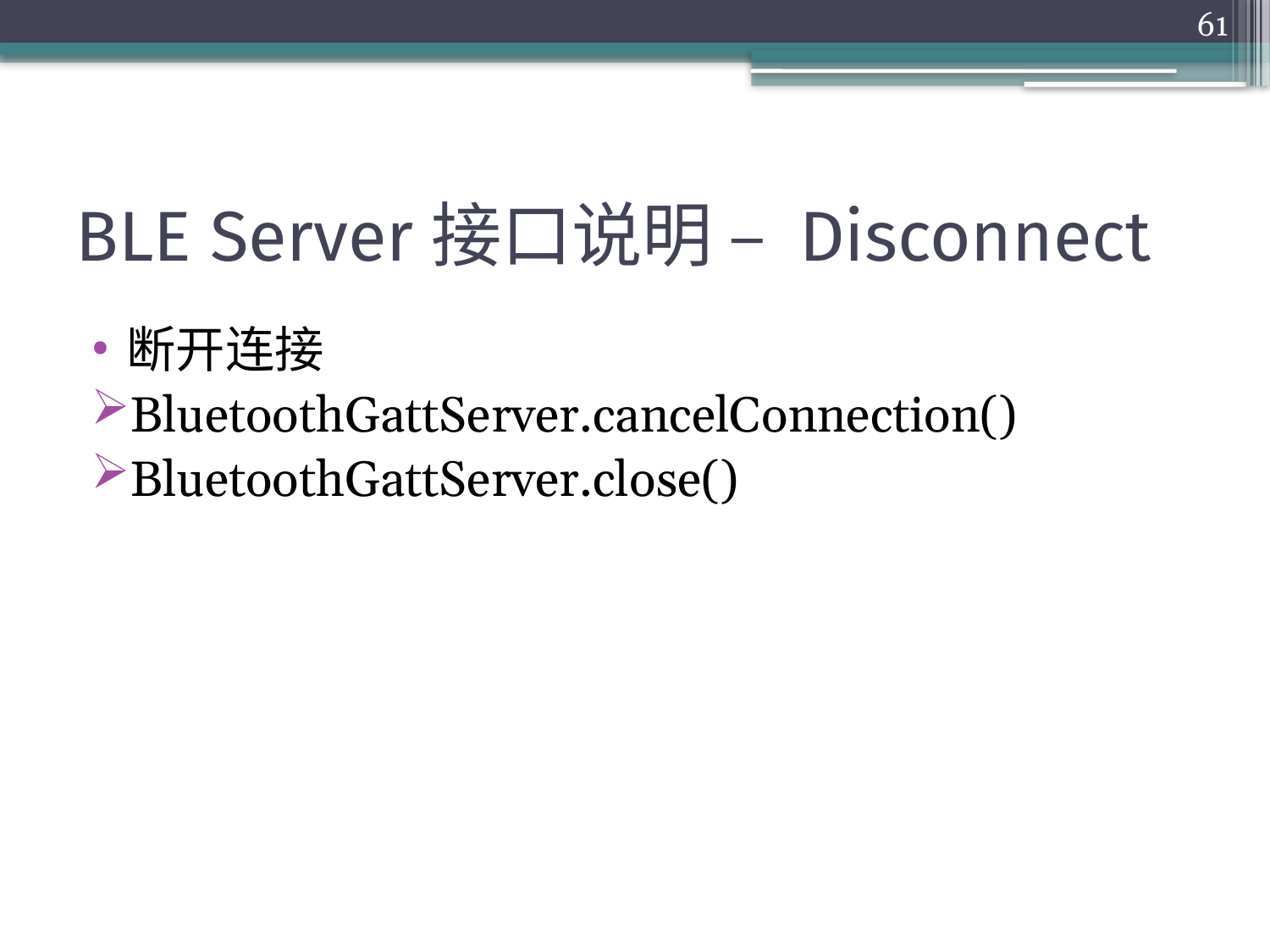

61
# BLE Server接口说明 – Disconnect
断开连接
BluetoothGattServer.cancelConnection()
BluetoothGattServer.close()